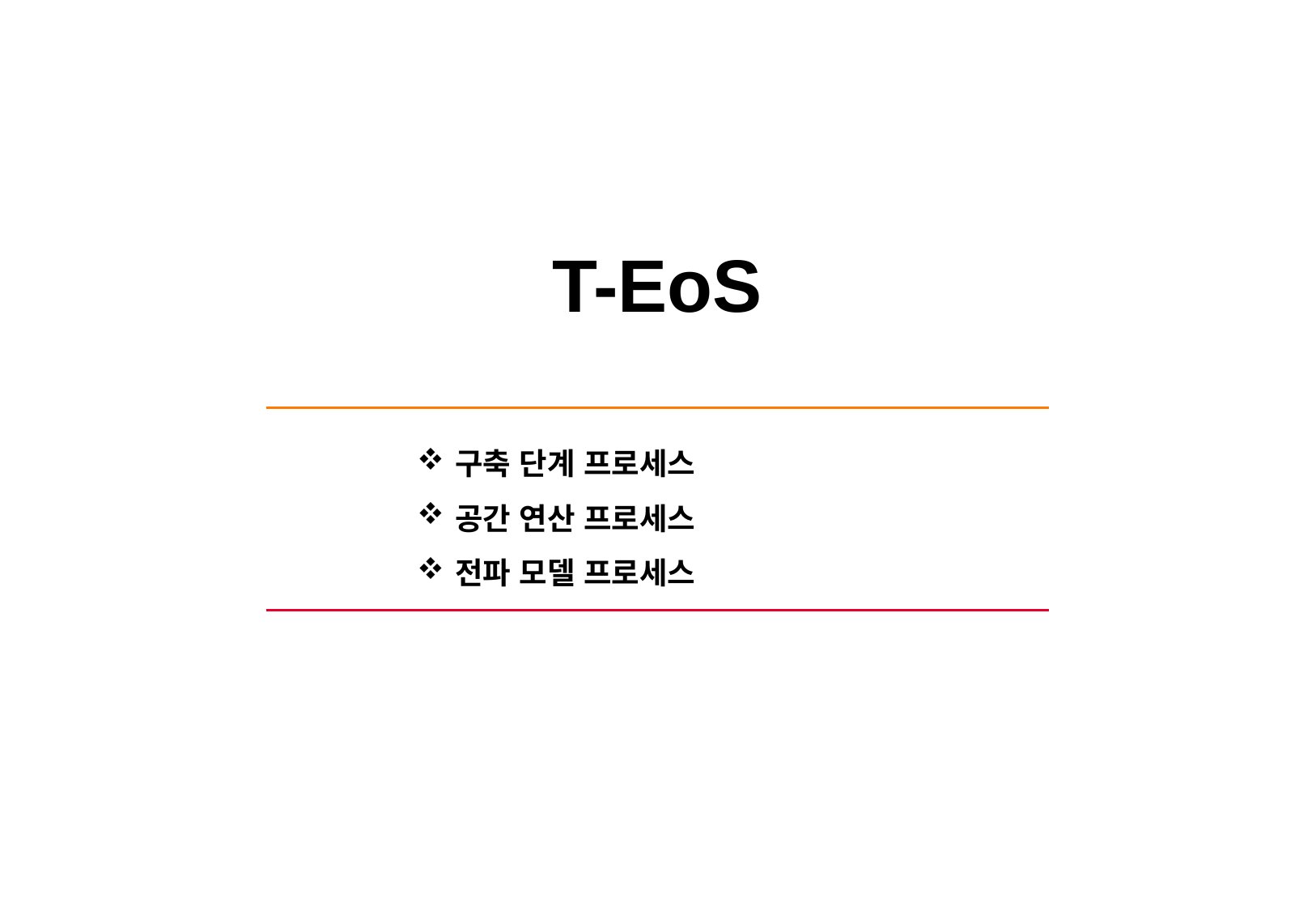

T-EoS
구축 단계 프로세스
공간 연산 프로세스
전파 모델 프로세스